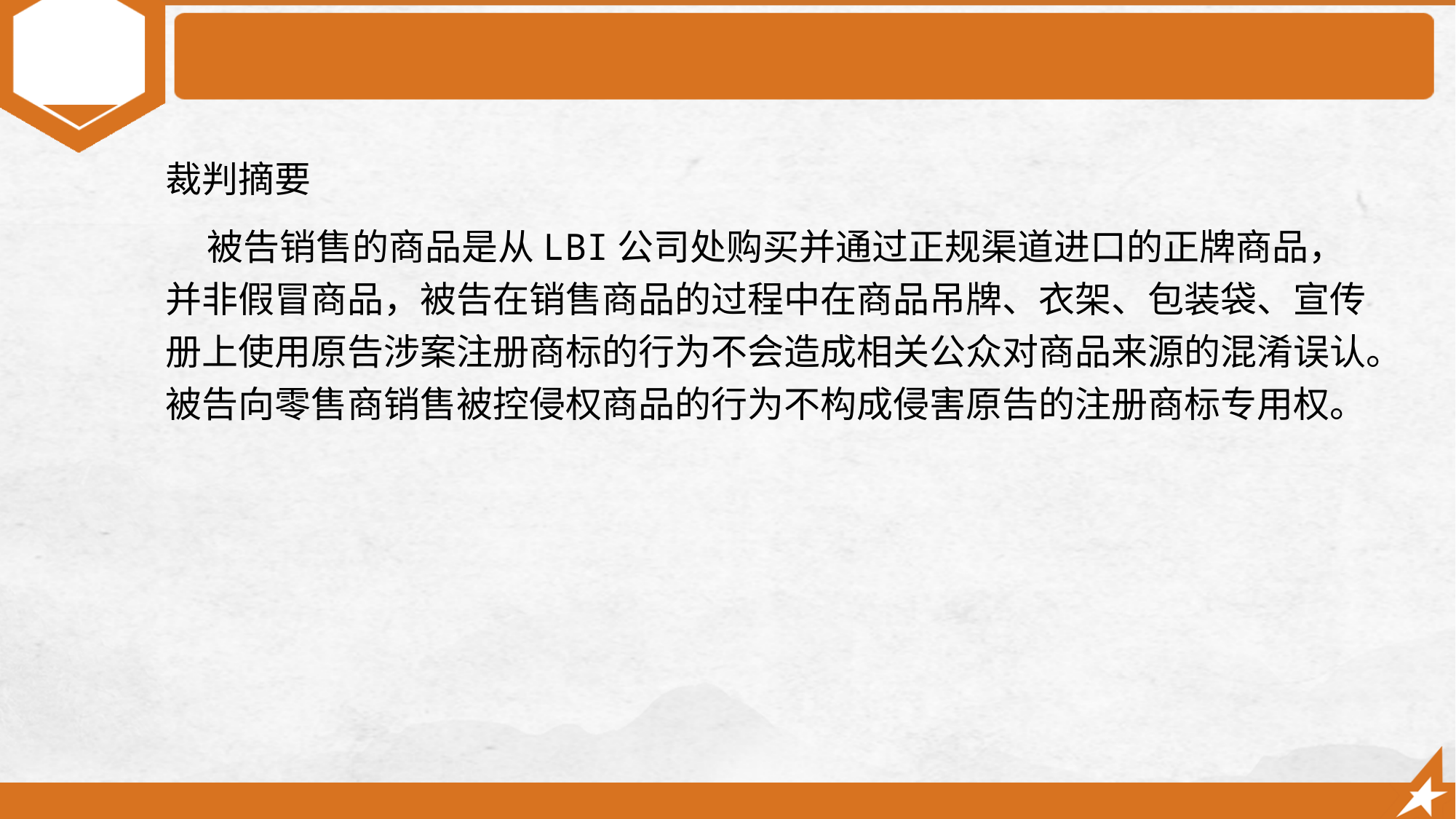

裁判摘要
    被告销售的商品是从LBI公司处购买并通过正规渠道进口的正牌商品，并非假冒商品，被告在销售商品的过程中在商品吊牌、衣架、包装袋、宣传册上使用原告涉案注册商标的行为不会造成相关公众对商品来源的混淆误认。被告向零售商销售被控侵权商品的行为不构成侵害原告的注册商标专用权。